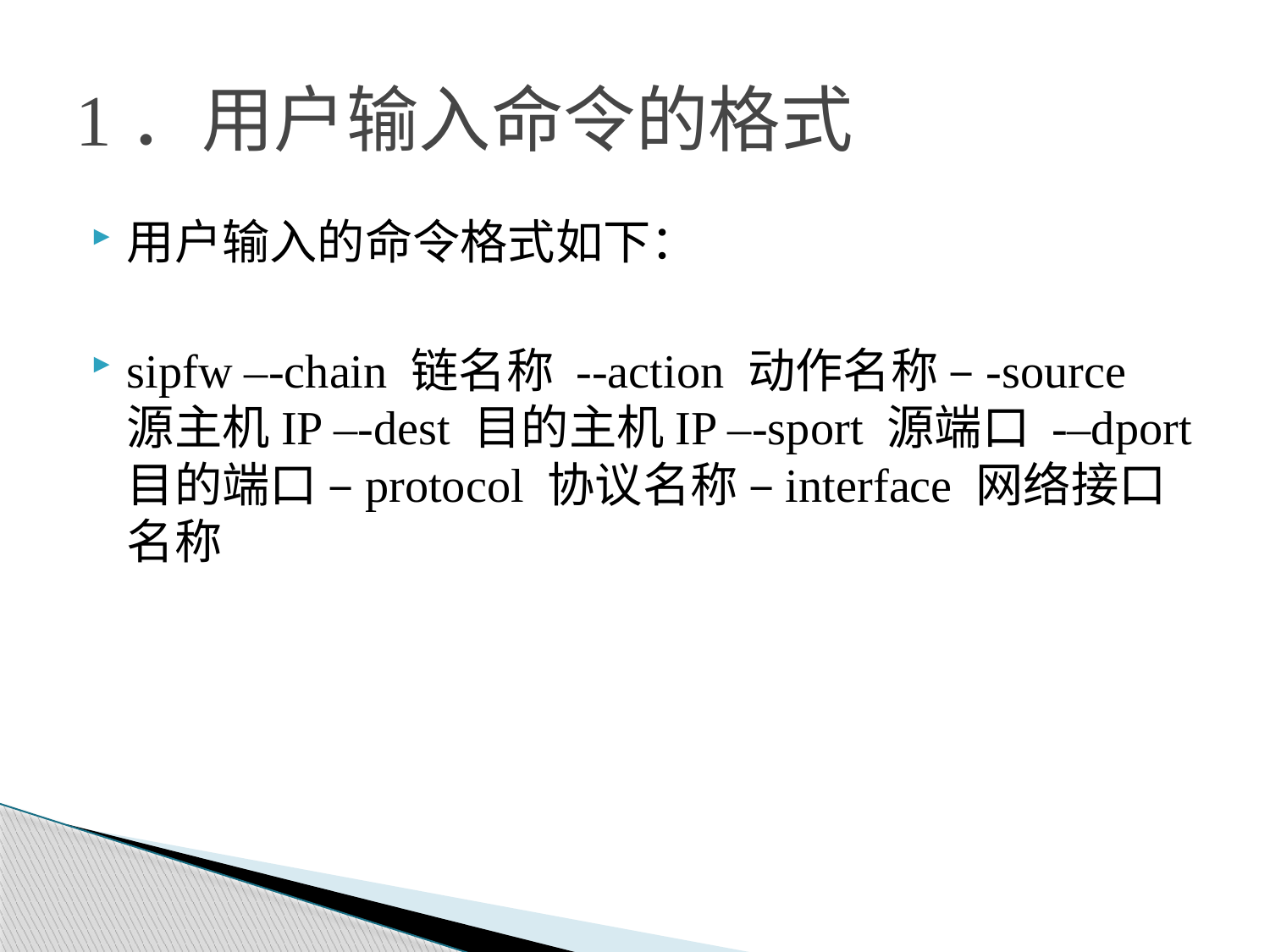

# 1．用户输入命令的格式
用户输入的命令格式如下：

sipfw –-chain 链名称 --action 动作名称 –-source 源主机IP –-dest 目的主机IP –-sport 源端口 -–dport 目的端口 –protocol 协议名称 –interface 网络接口名称